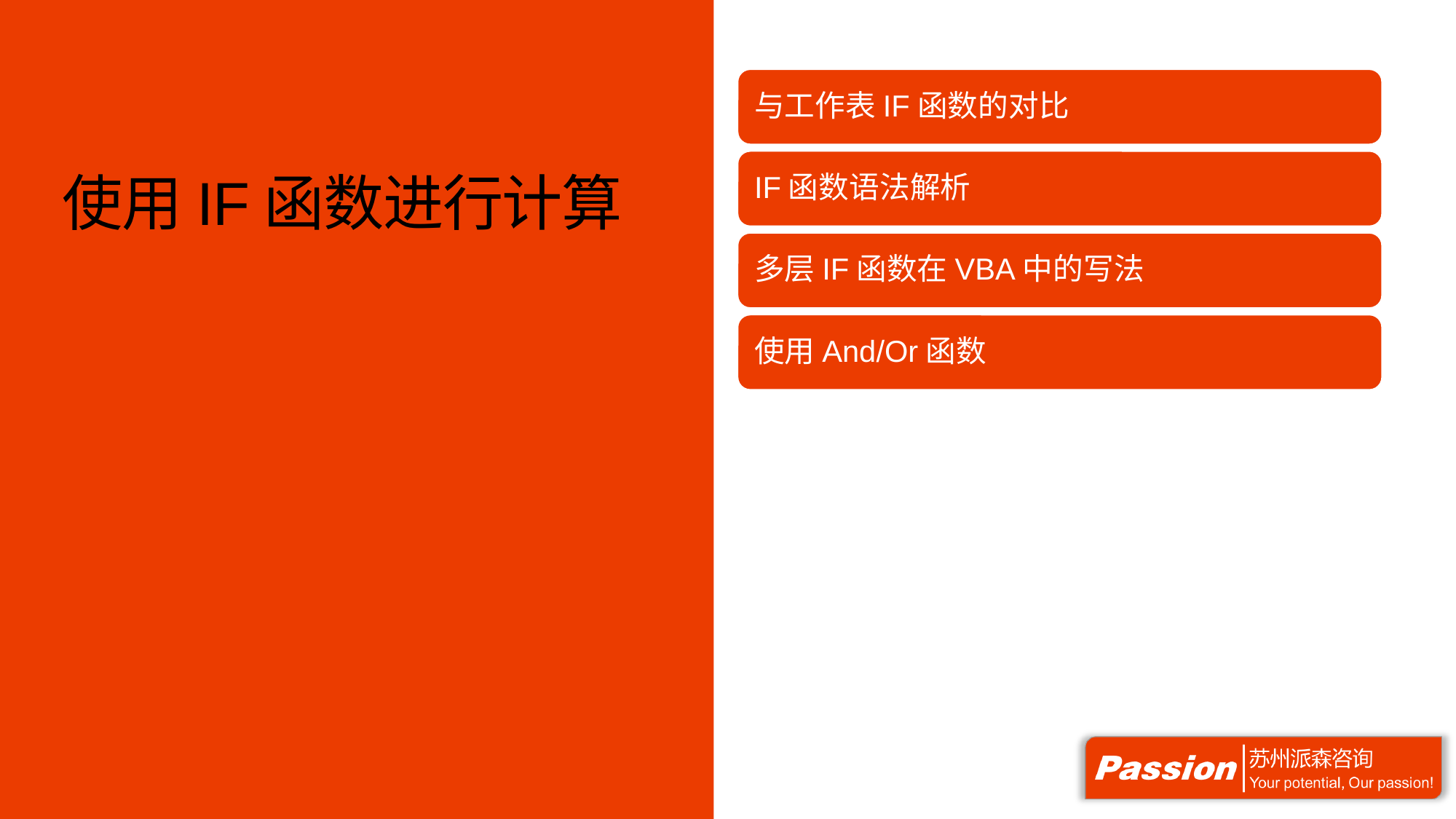

与工作表IF函数的对比
IF函数语法解析
多层IF函数在VBA中的写法
使用And/Or函数
使用IF函数进行计算